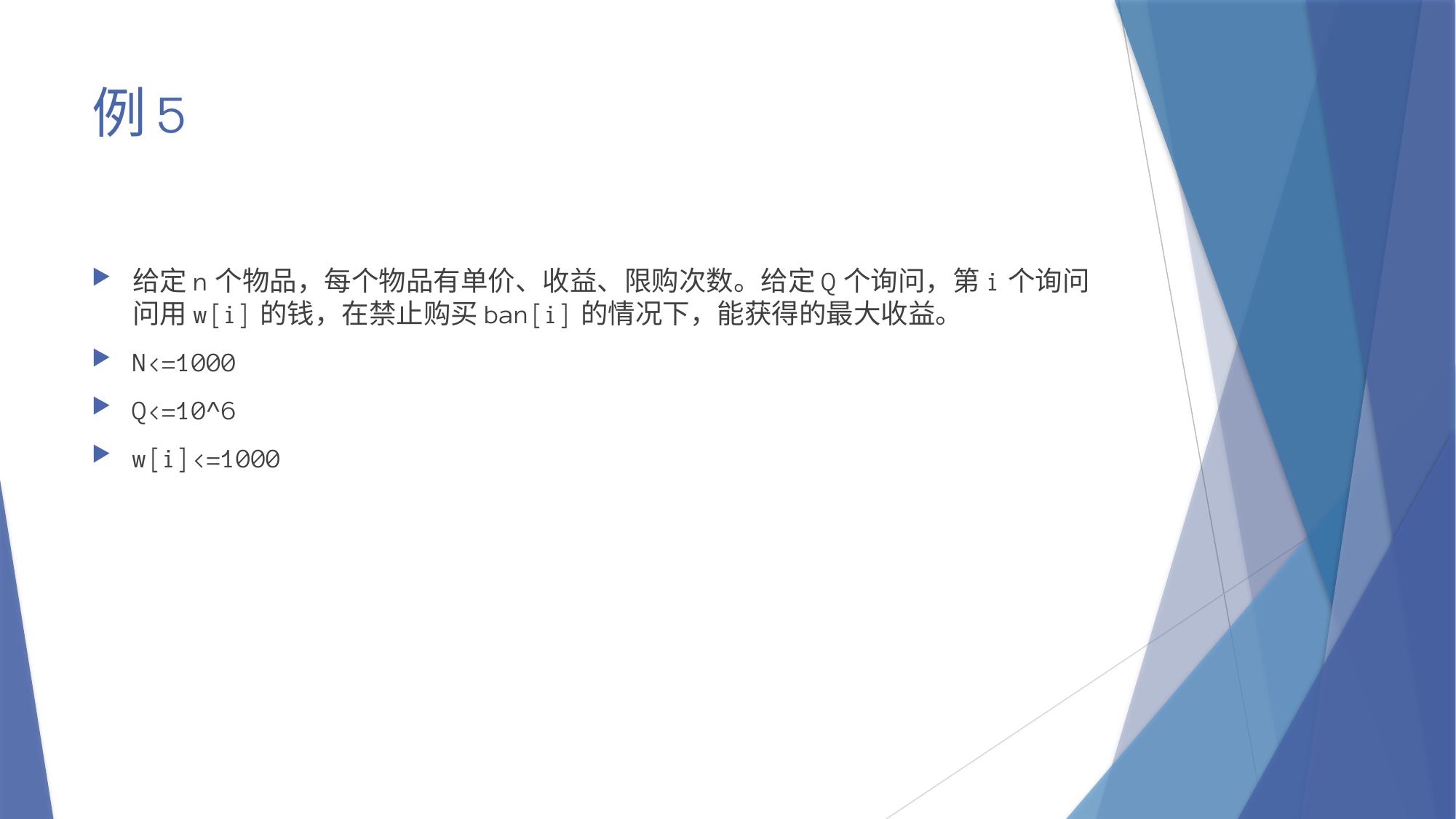

# 例5
给定n个物品，每个物品有单价、收益、限购次数。给定Q个询问，第i个询问问用w[i]的钱，在禁止购买ban[i]的情况下，能获得的最大收益。
N<=1000
Q<=10^6
w[i]<=1000